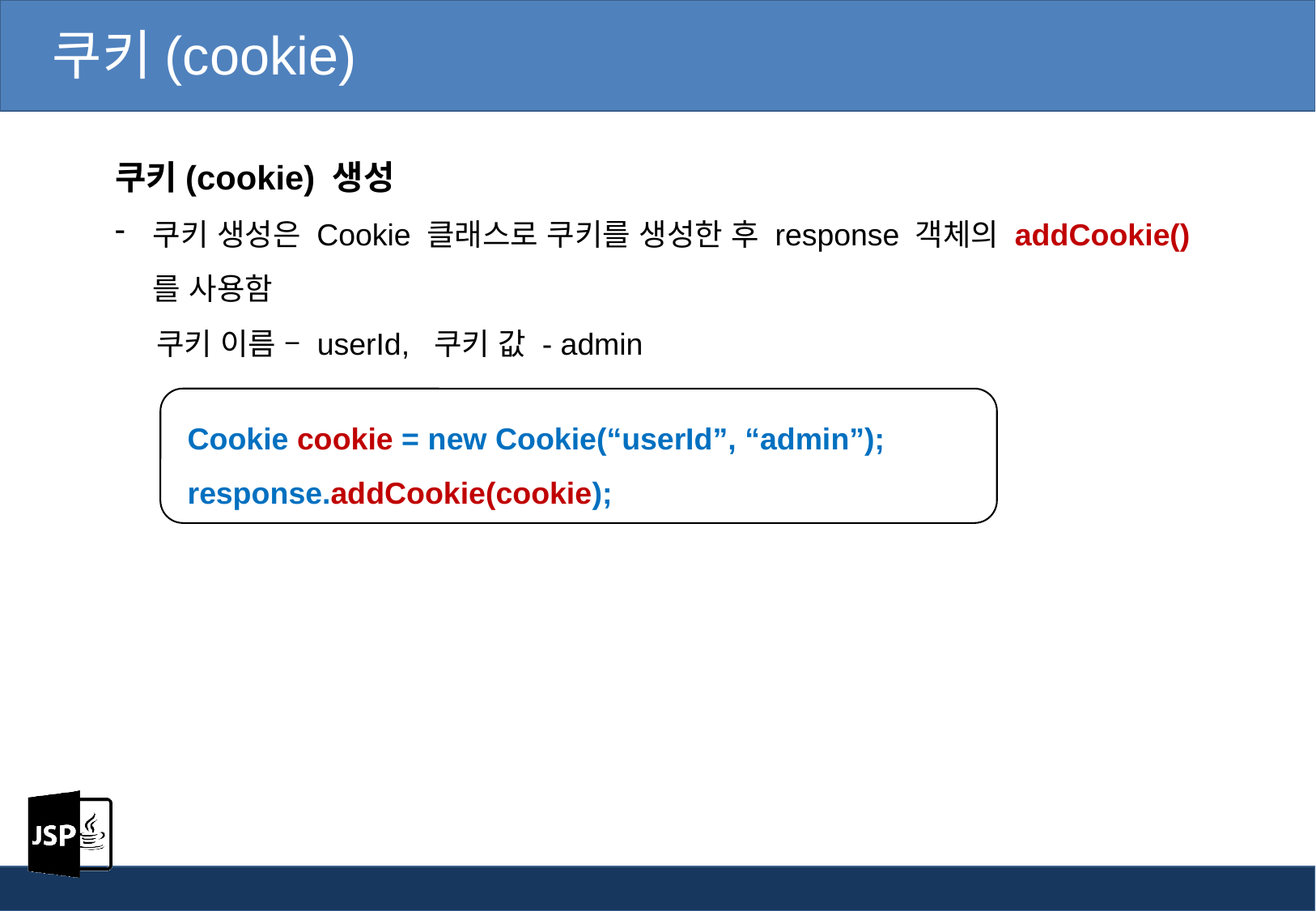

쿠키(cookie)
쿠키(cookie) 생성
쿠키 생성은 Cookie 클래스로 쿠키를 생성한 후 response 객체의 addCookie() 를 사용함
    쿠키 이름 – userId,  쿠키 값 - admin
 Cookie cookie = new Cookie(“userId”, “admin”);
 response.addCookie(cookie);